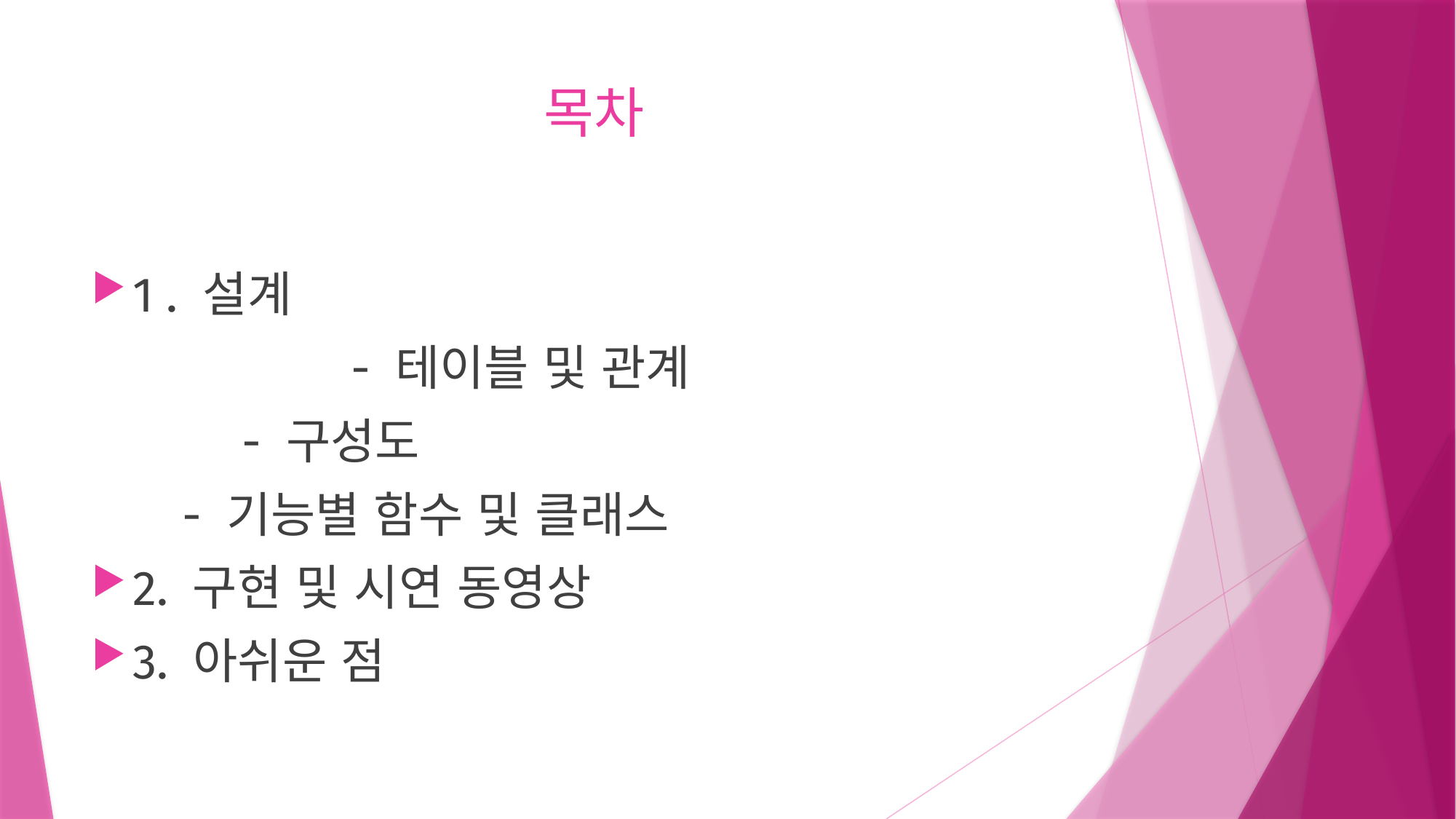

# 목차
1 . 설계
			- 테이블 및 관계
	    	- 구성도
       - 기능별 함수 및 클래스
2. 구현 및 시연 동영상
3. 아쉬운 점